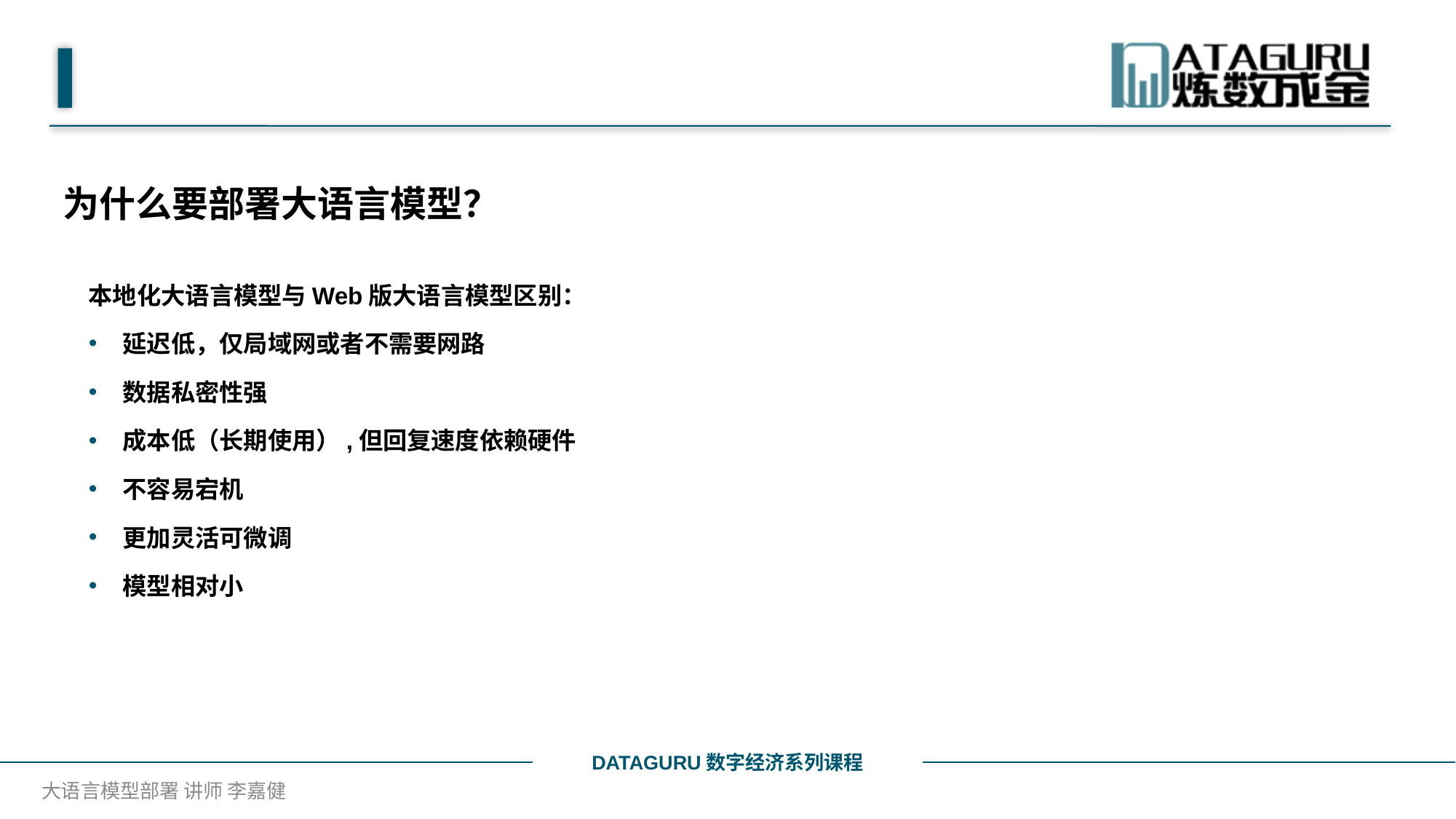

为什么要部署大语言模型？
本地化大语言模型与Web版大语言模型区别：
延迟低，仅局域网或者不需要网路
数据私密性强
成本低（长期使用）,但回复速度依赖硬件
不容易宕机
更加灵活可微调
模型相对小